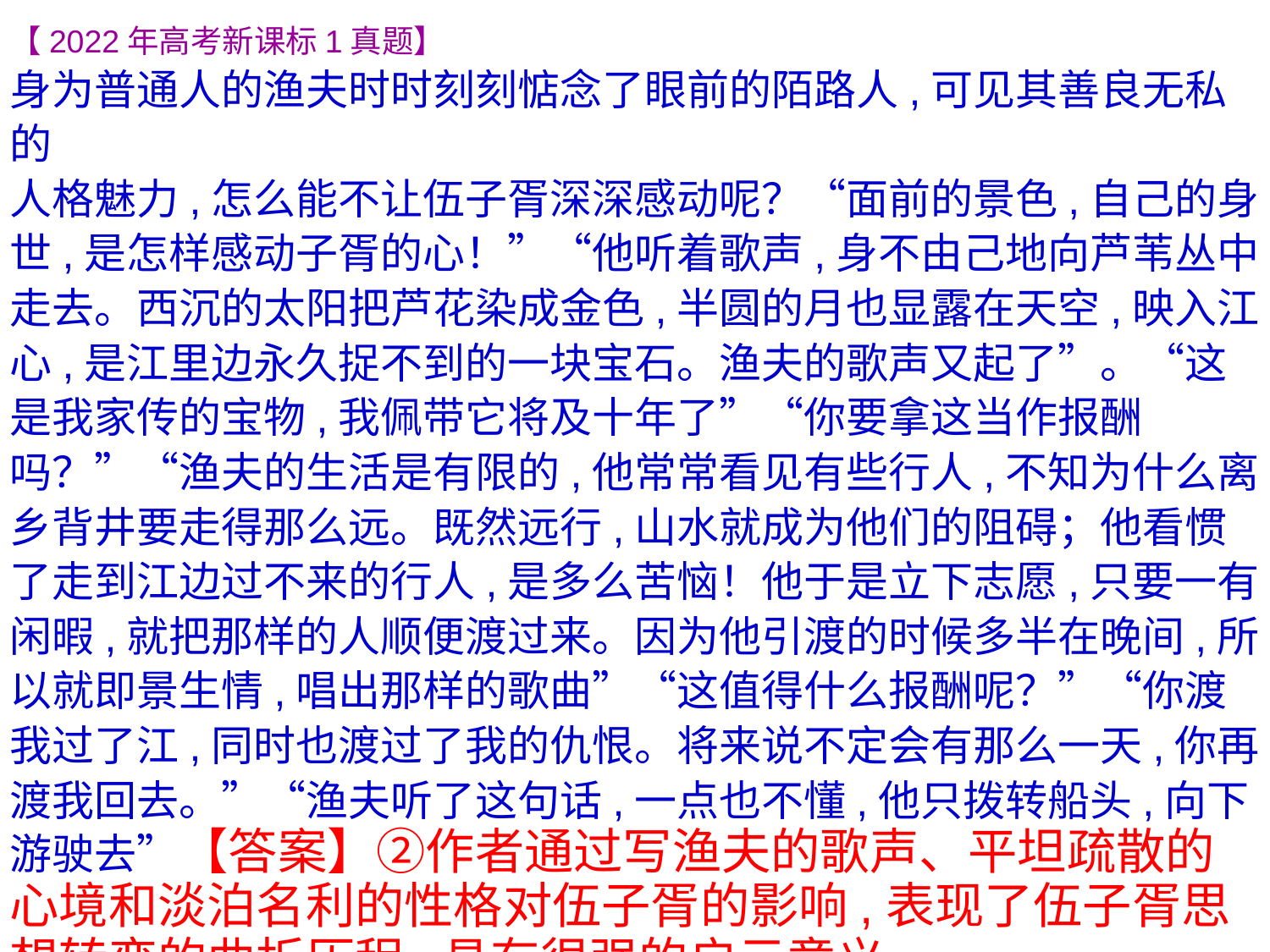

【2022年高考新课标1真题】
身为普通人的渔夫时时刻刻惦念了眼前的陌路人,可见其善良无私的
人格魅力,怎么能不让伍子胥深深感动呢？“面前的景色,自己的身世,是怎样感动子胥的心！”“他听着歌声,身不由己地向芦苇丛中走去。西沉的太阳把芦花染成金色,半圆的月也显露在天空,映入江心,是江里边永久捉不到的一块宝石。渔夫的歌声又起了”。“这是我家传的宝物,我佩带它将及十年了”“你要拿这当作报酬吗？”“渔夫的生活是有限的,他常常看见有些行人,不知为什么离乡背井要走得那么远。既然远行,山水就成为他们的阻碍；他看惯了走到江边过不来的行人,是多么苦恼！他于是立下志愿,只要一有闲暇,就把那样的人顺便渡过来。因为他引渡的时候多半在晚间,所以就即景生情,唱出那样的歌曲”“这值得什么报酬呢？”“你渡我过了江,同时也渡过了我的仇恨。将来说不定会有那么一天,你再渡我回去。”“渔夫听了这句话,一点也不懂,他只拨转船头,向下游驶去”【答案】②作者通过写渔夫的歌声、平坦疏散的心境和淡泊名利的性格对伍子胥的影响,表现了伍子胥思想转变的曲折历程,具有很强的启示意义。